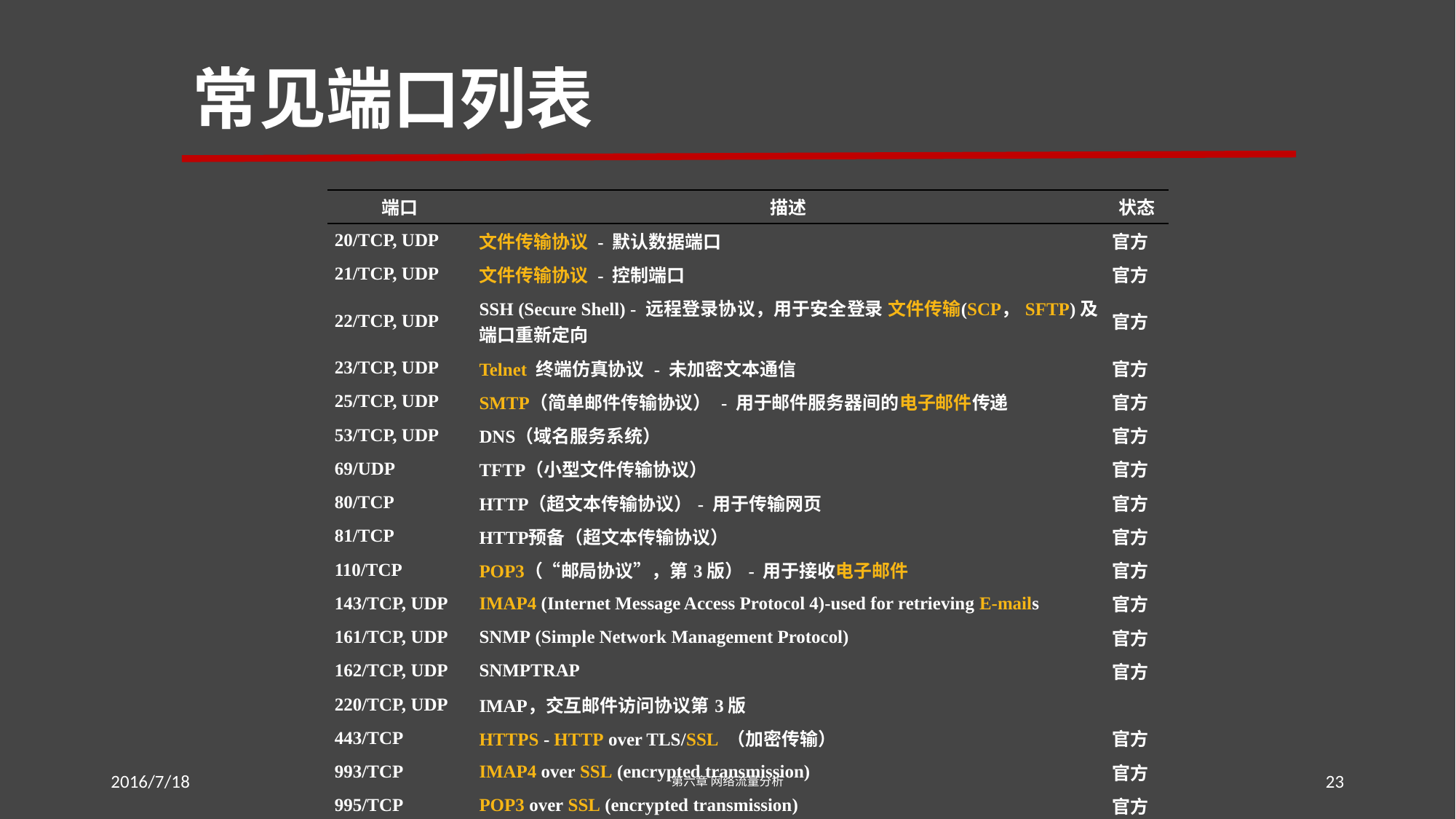

# 常见端口列表
| 端口 | 描述 | 状态 |
| --- | --- | --- |
| 20/TCP, UDP | 文件传输协议 - 默认数据端口 | 官方 |
| 21/TCP, UDP | 文件传输协议 - 控制端口 | 官方 |
| 22/TCP, UDP | SSH (Secure Shell) - 远程登录协议，用于安全登录 文件传输(SCP，SFTP)及端口重新定向 | 官方 |
| 23/TCP, UDP | Telnet 终端仿真协议 - 未加密文本通信 | 官方 |
| 25/TCP, UDP | SMTP（简单邮件传输协议） - 用于邮件服务器间的电子邮件传递 | 官方 |
| 53/TCP, UDP | DNS（域名服务系统） | 官方 |
| 69/UDP | TFTP（小型文件传输协议） | 官方 |
| 80/TCP | HTTP（超文本传输协议）- 用于传输网页 | 官方 |
| 81/TCP | HTTP预备（超文本传输协议） | 官方 |
| 110/TCP | POP3（“邮局协议”，第3版）- 用于接收电子邮件 | 官方 |
| 143/TCP, UDP | IMAP4 (Internet Message Access Protocol 4)-used for retrieving E-mails | 官方 |
| 161/TCP, UDP | SNMP (Simple Network Management Protocol) | 官方 |
| 162/TCP, UDP | SNMPTRAP | 官方 |
| 220/TCP, UDP | IMAP，交互邮件访问协议第3版 |  |
| 443/TCP | HTTPS - HTTP over TLS/SSL （加密传输） | 官方 |
| 993/TCP | IMAP4 over SSL (encrypted transmission) | 官方 |
| 995/TCP | POP3 over SSL (encrypted transmission) | 官方 |
2016/7/18
第六章 网络流量分析
23